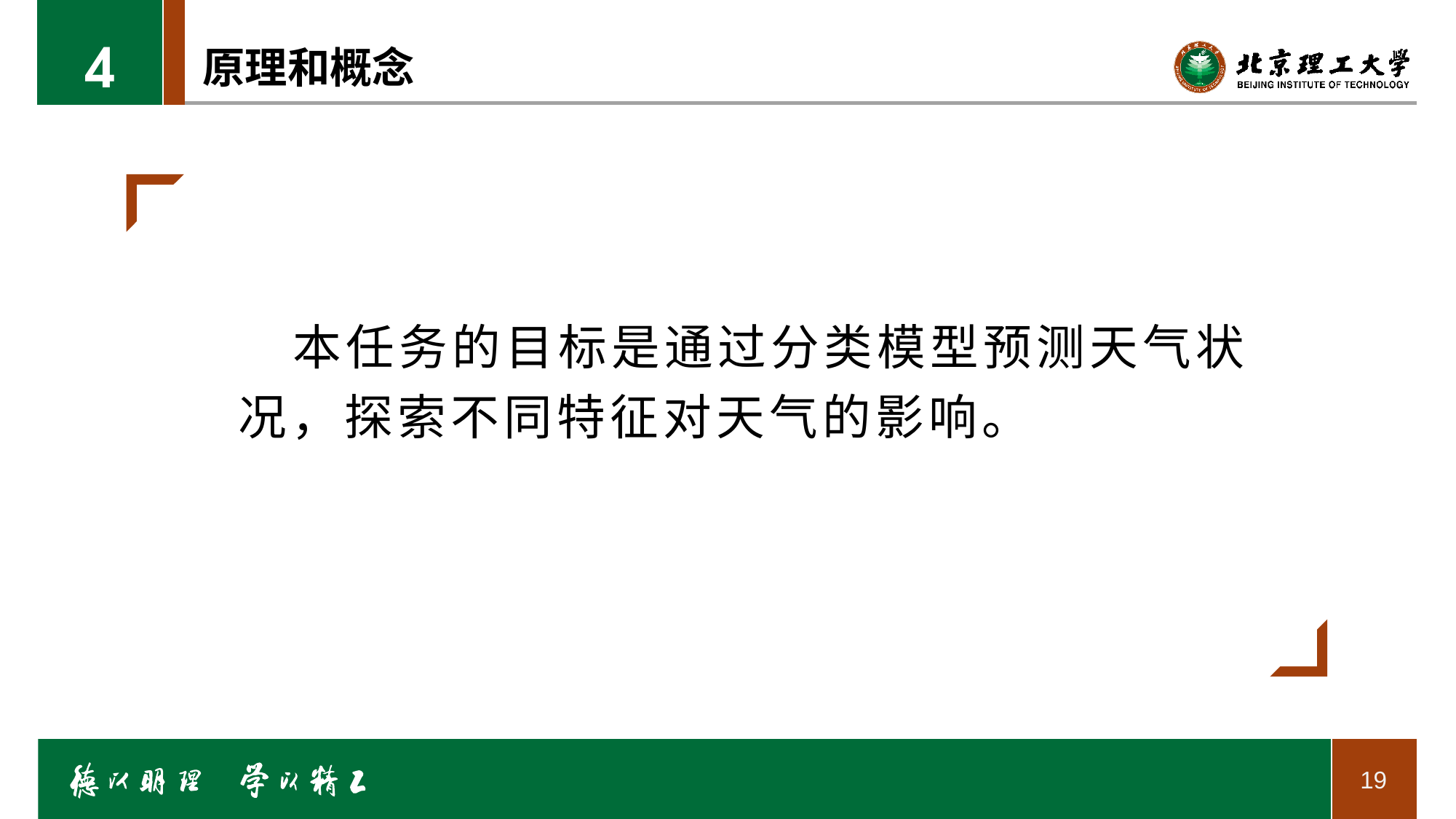

4
# 原理和概念

本任务的目标是通过分类模型预测天气状况，探索不同特征对天气的影响。